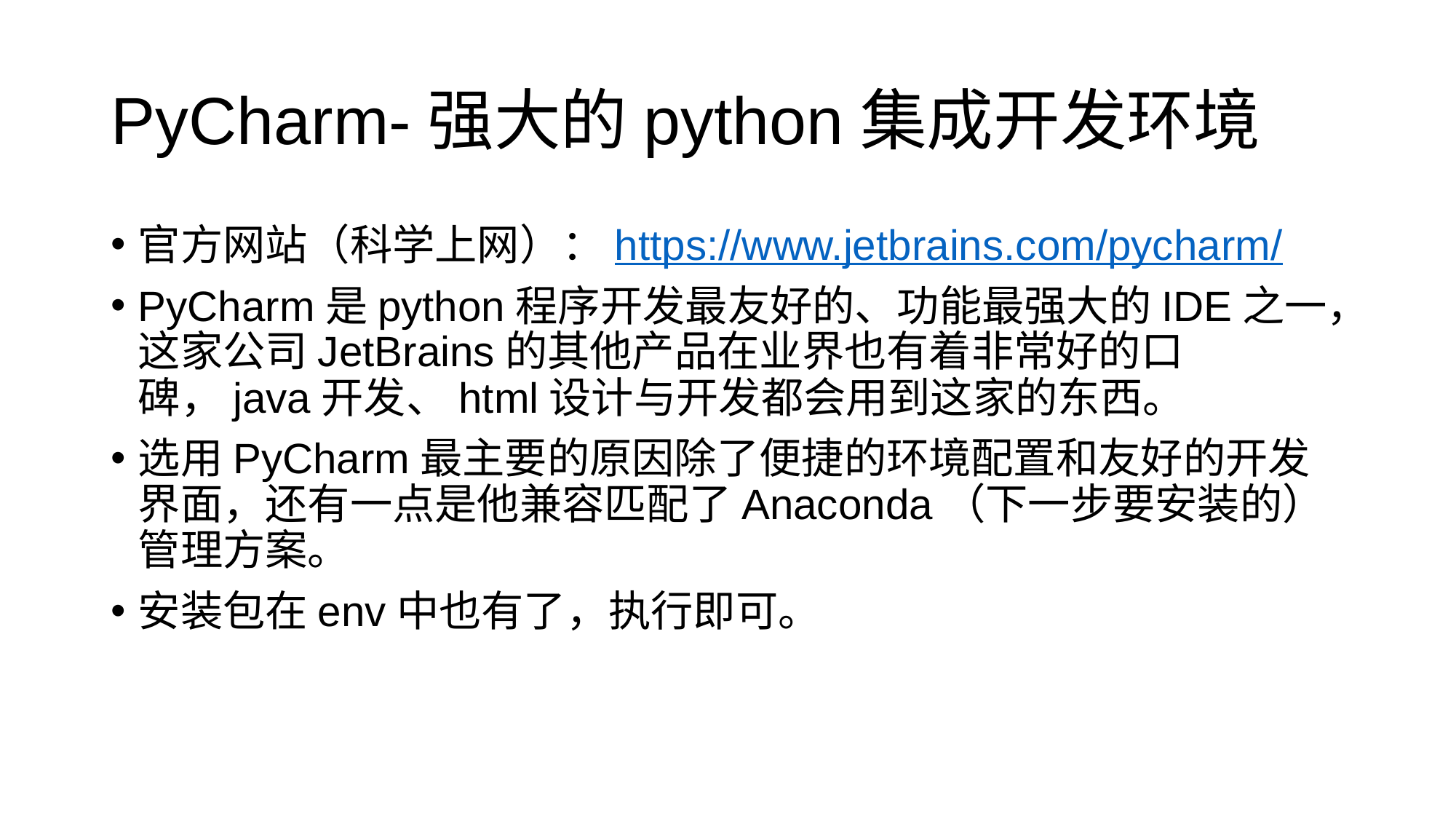

# PyCharm-强大的python集成开发环境
官方网站（科学上网）：https://www.jetbrains.com/pycharm/
PyCharm是python程序开发最友好的、功能最强大的IDE之一，这家公司JetBrains的其他产品在业界也有着非常好的口碑，java开发、html设计与开发都会用到这家的东西。
选用PyCharm最主要的原因除了便捷的环境配置和友好的开发界面，还有一点是他兼容匹配了Anaconda（下一步要安装的）管理方案。
安装包在env中也有了，执行即可。